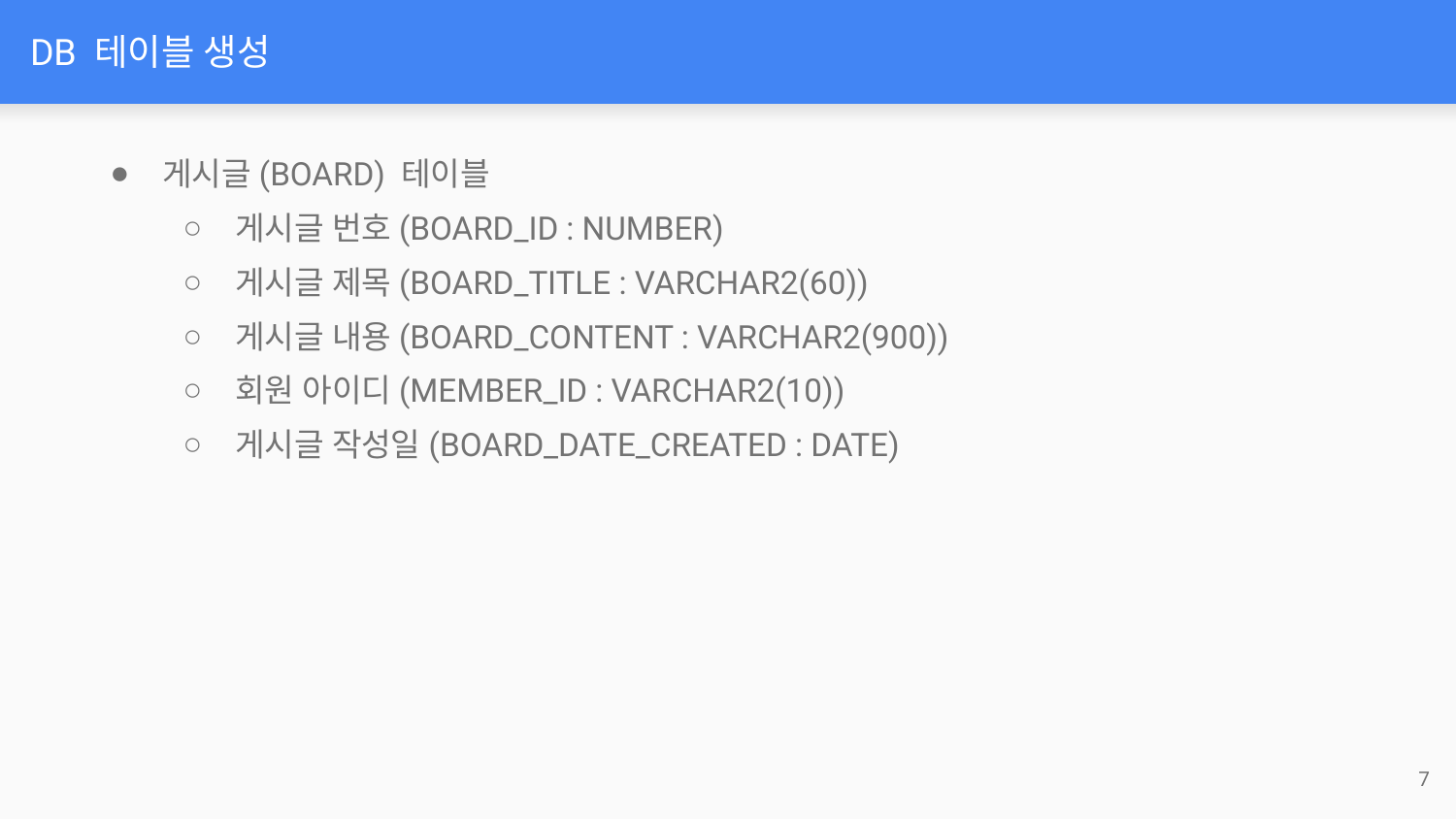

# DB 테이블 생성
게시글(BOARD) 테이블
게시글 번호(BOARD_ID : NUMBER)
게시글 제목(BOARD_TITLE : VARCHAR2(60))
게시글 내용(BOARD_CONTENT : VARCHAR2(900))
회원 아이디(MEMBER_ID : VARCHAR2(10))
게시글 작성일(BOARD_DATE_CREATED : DATE)
7